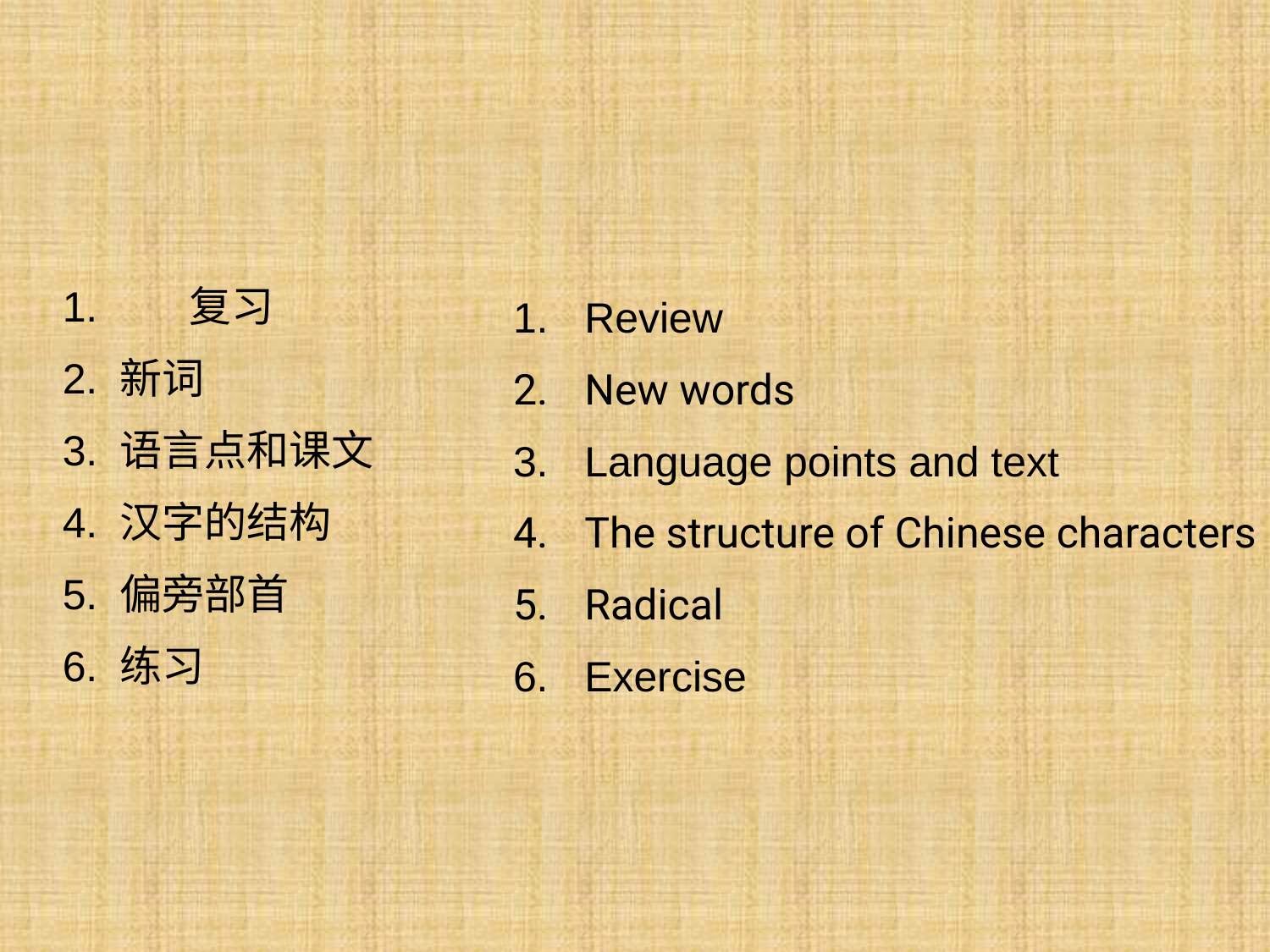

1.	复习
2. 新词
3. 语言点和课文
4. 汉字的结构
5. 偏旁部首
6. 练习

Review
New words
Language points and text
The structure of Chinese characters
Radical
Exercise